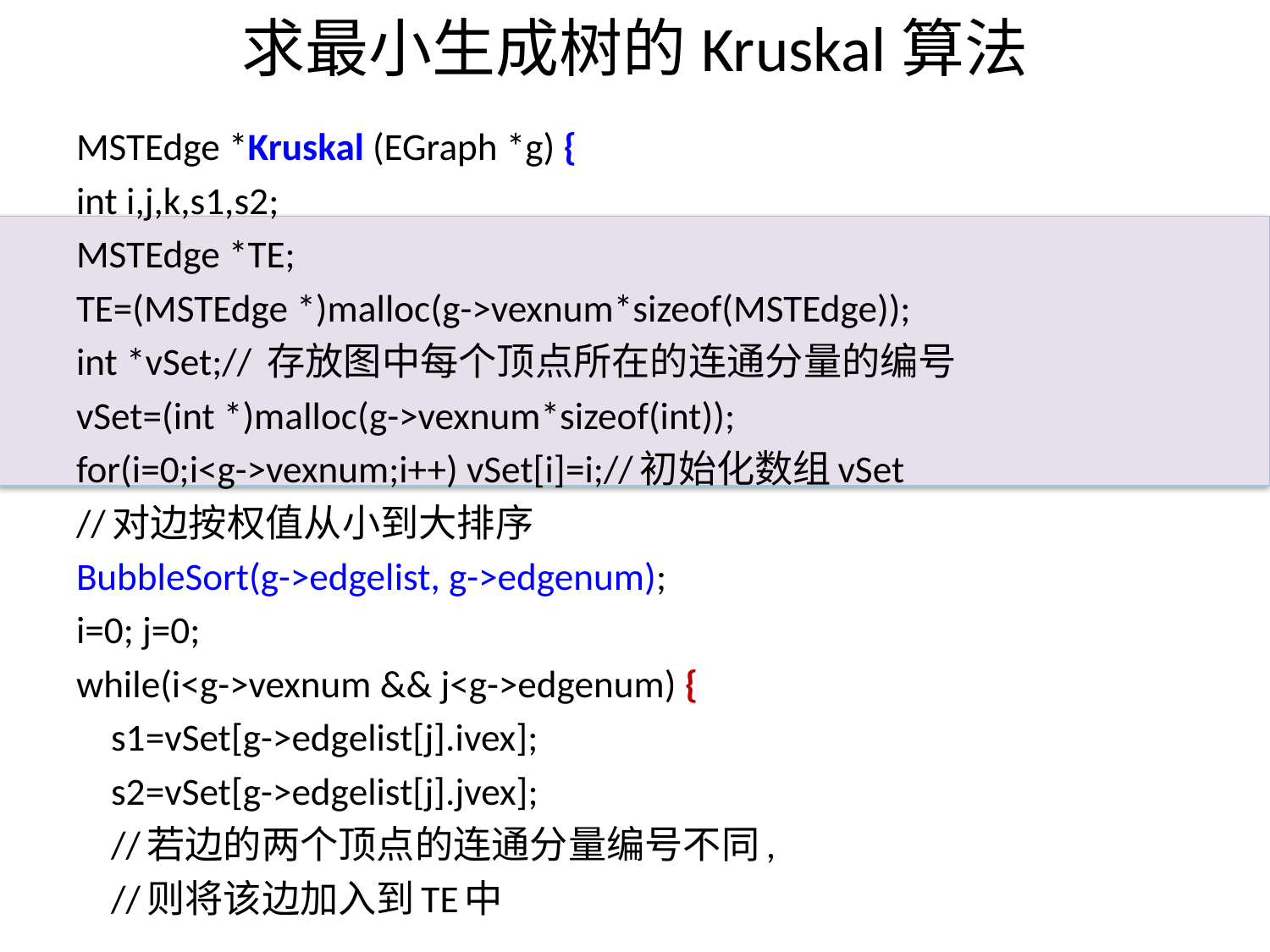

# 求最小生成树的Kruskal算法
MSTEdge *Kruskal (EGraph *g) {
int i,j,k,s1,s2;
MSTEdge *TE;
TE=(MSTEdge *)malloc(g->vexnum*sizeof(MSTEdge));
int *vSet;// 存放图中每个顶点所在的连通分量的编号
vSet=(int *)malloc(g->vexnum*sizeof(int));
for(i=0;i<g->vexnum;i++) vSet[i]=i;//初始化数组vSet
//对边按权值从小到大排序
BubbleSort(g->edgelist, g->edgenum);
i=0; j=0;
while(i<g->vexnum && j<g->edgenum) {
    s1=vSet[g->edgelist[j].ivex];
    s2=vSet[g->edgelist[j].jvex];
    //若边的两个顶点的连通分量编号不同,
    //则将该边加入到TE中